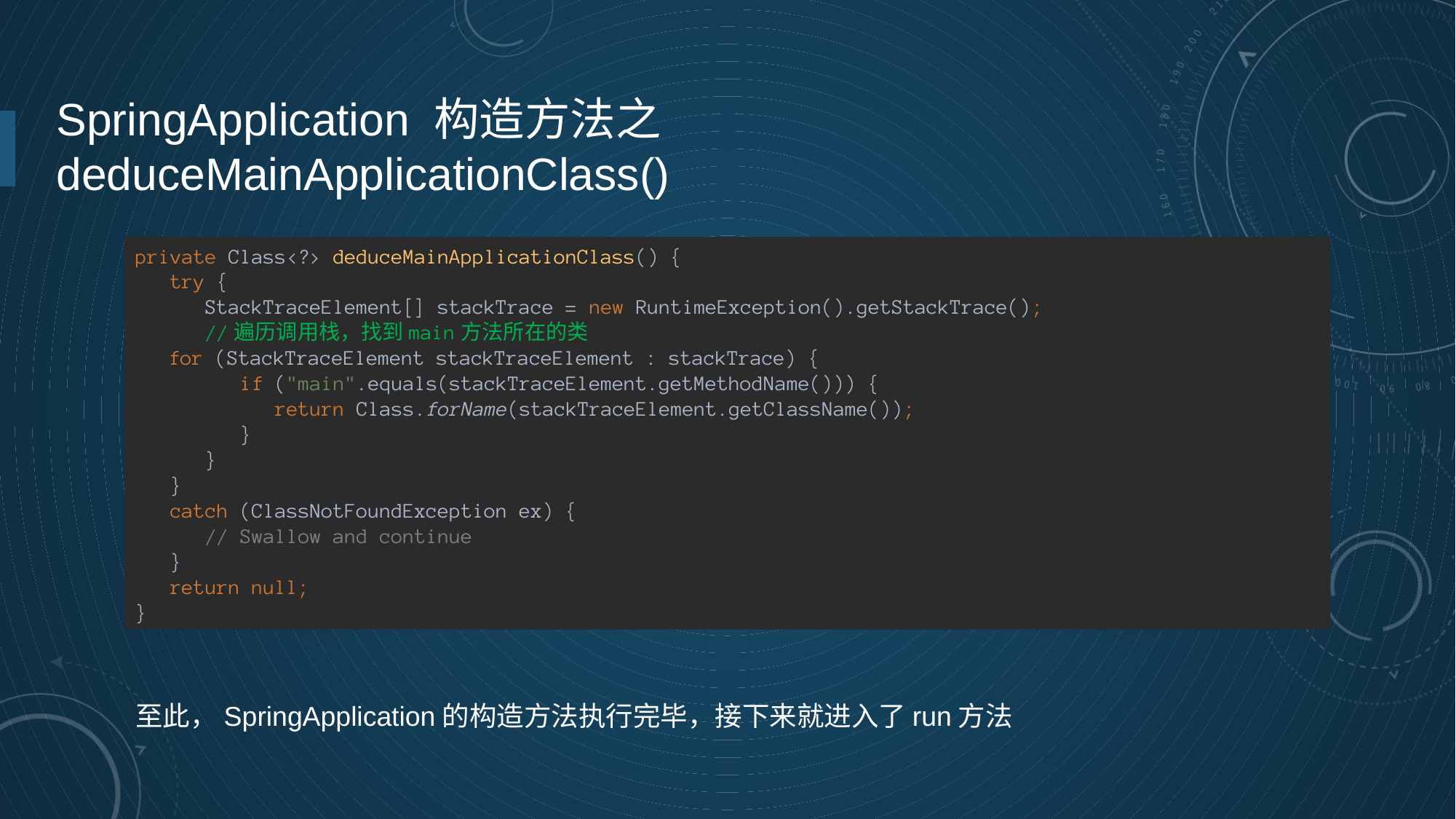

# SpringApplication 构造方法之 deduceMainApplicationClass()
private Class<?> deduceMainApplicationClass() {
   try {
      StackTraceElement[] stackTrace = new RuntimeException().getStackTrace();
      //遍历调用栈，找到main方法所在的类
      for (StackTraceElement stackTraceElement : stackTrace) {
         if ("main".equals(stackTraceElement.getMethodName())) {
            return Class.forName(stackTraceElement.getClassName());
         }
      }
   }
   catch (ClassNotFoundException ex) {
      // Swallow and continue
   }
   return null;
}
至此，SpringApplication的构造方法执行完毕，接下来就进入了run方法